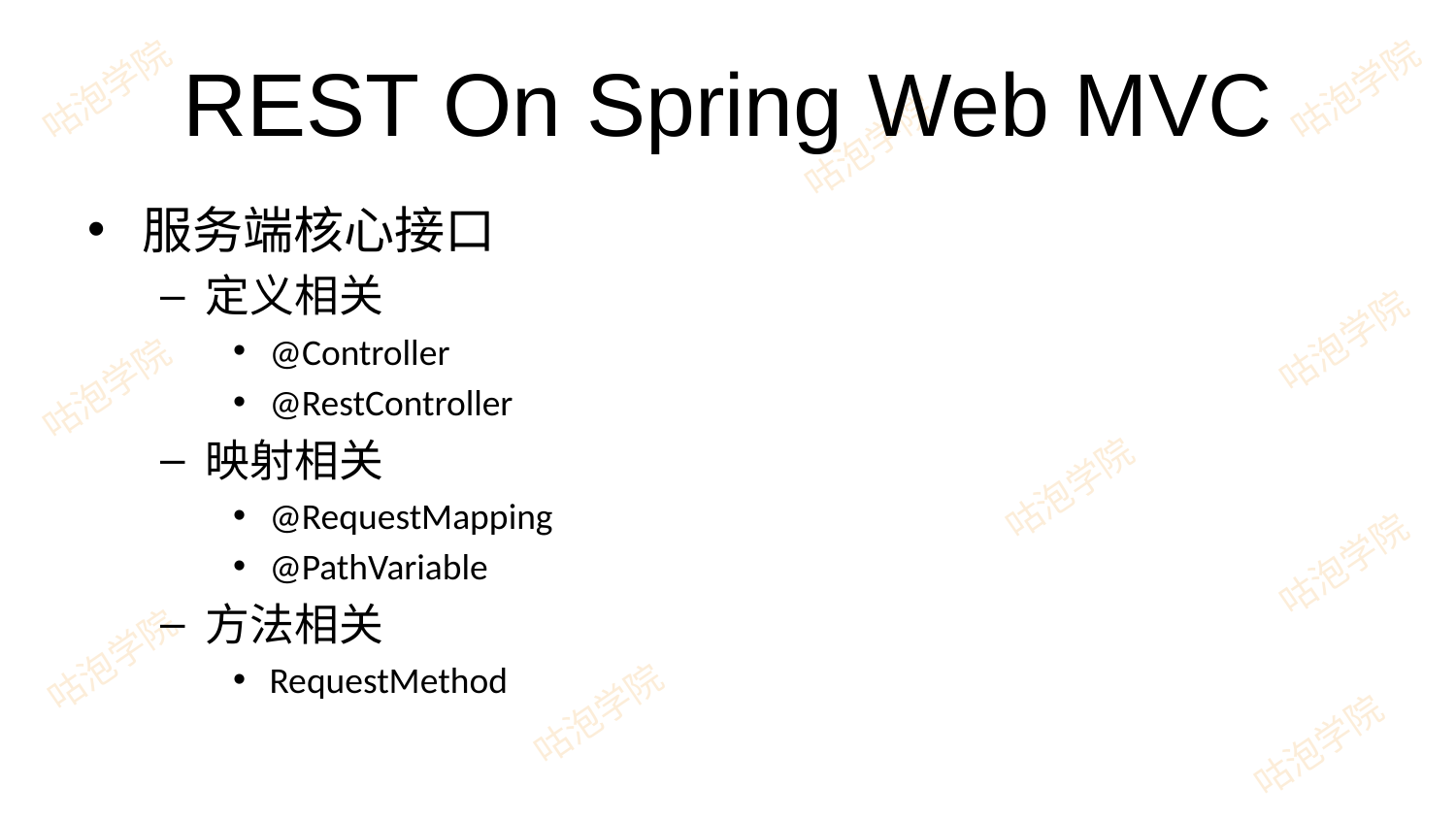

# REST On Spring Web MVC
服务端核心接口
定义相关
@Controller
@RestController
映射相关
@RequestMapping
@PathVariable
方法相关
RequestMethod